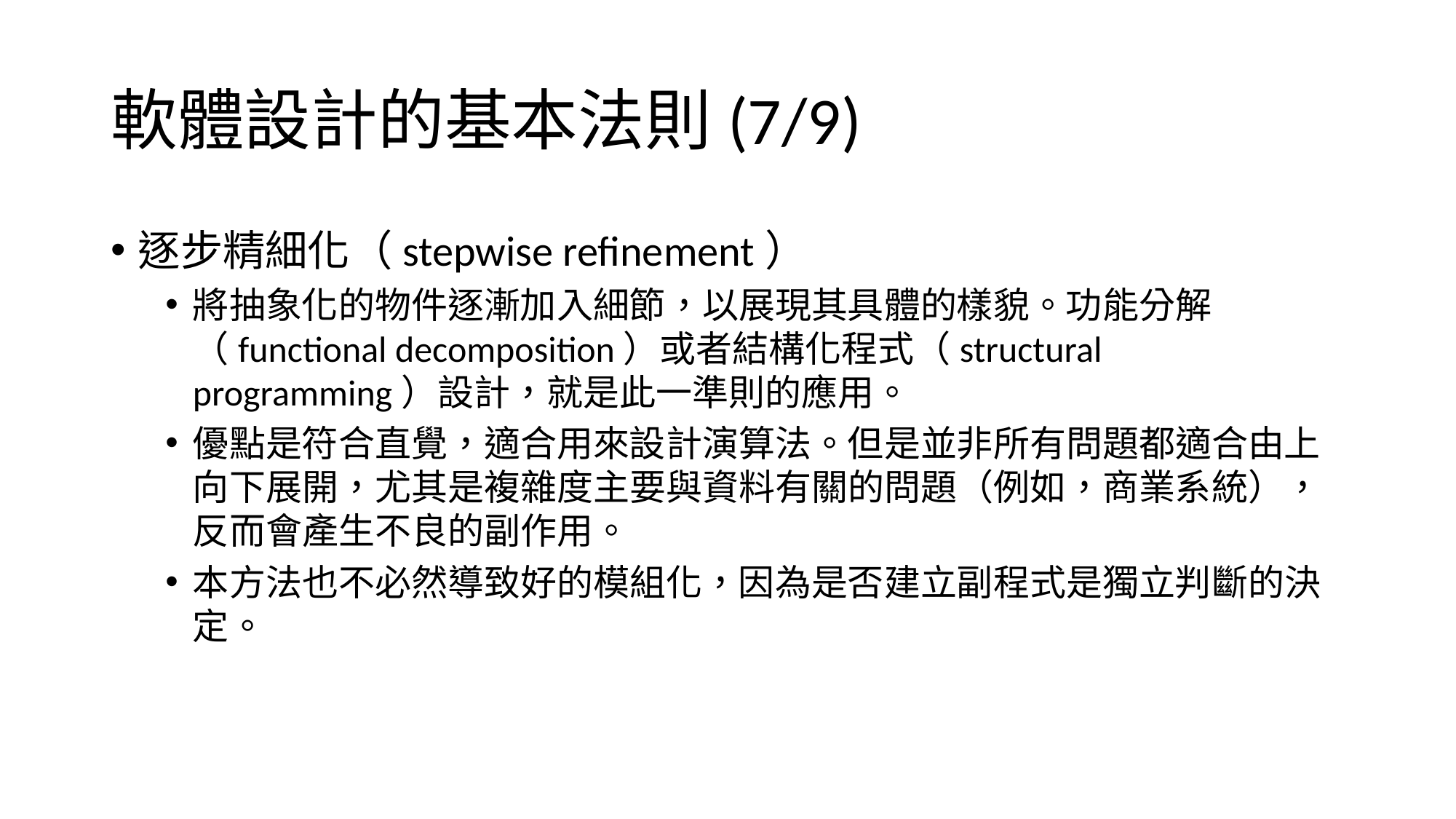

軟體設計的基本法則(7/9)
逐步精細化（stepwise refinement）
將抽象化的物件逐漸加入細節，以展現其具體的樣貌。功能分解（functional decomposition）或者結構化程式（structural programming）設計，就是此一準則的應用。
優點是符合直覺，適合用來設計演算法。但是並非所有問題都適合由上向下展開，尤其是複雜度主要與資料有關的問題（例如，商業系統），反而會產生不良的副作用。
本方法也不必然導致好的模組化，因為是否建立副程式是獨立判斷的決定。